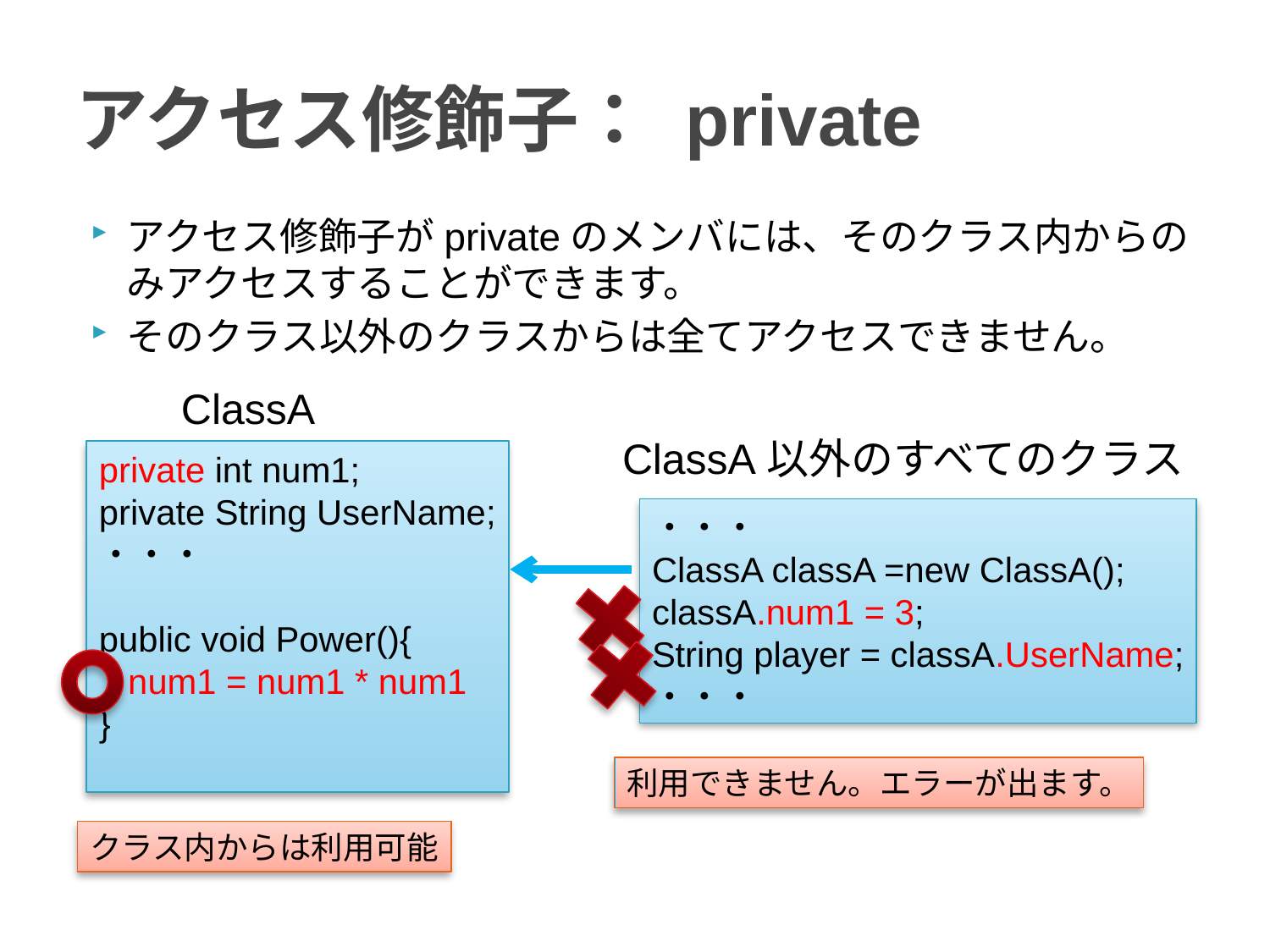

# アクセス修飾子： private
アクセス修飾子がprivateのメンバには、そのクラス内からのみアクセスすることができます。
そのクラス以外のクラスからは全てアクセスできません。

ClassA
ClassA以外のすべてのクラス
private int num1;
private String UserName;
・・・

public void Power(){
   num1 = num1 * num1
}

・・・
ClassA classA =new ClassA();
classA.num1 = 3;
String player = classA.UserName;
・・・

利用できません。エラーが出ます。
クラス内からは利用可能